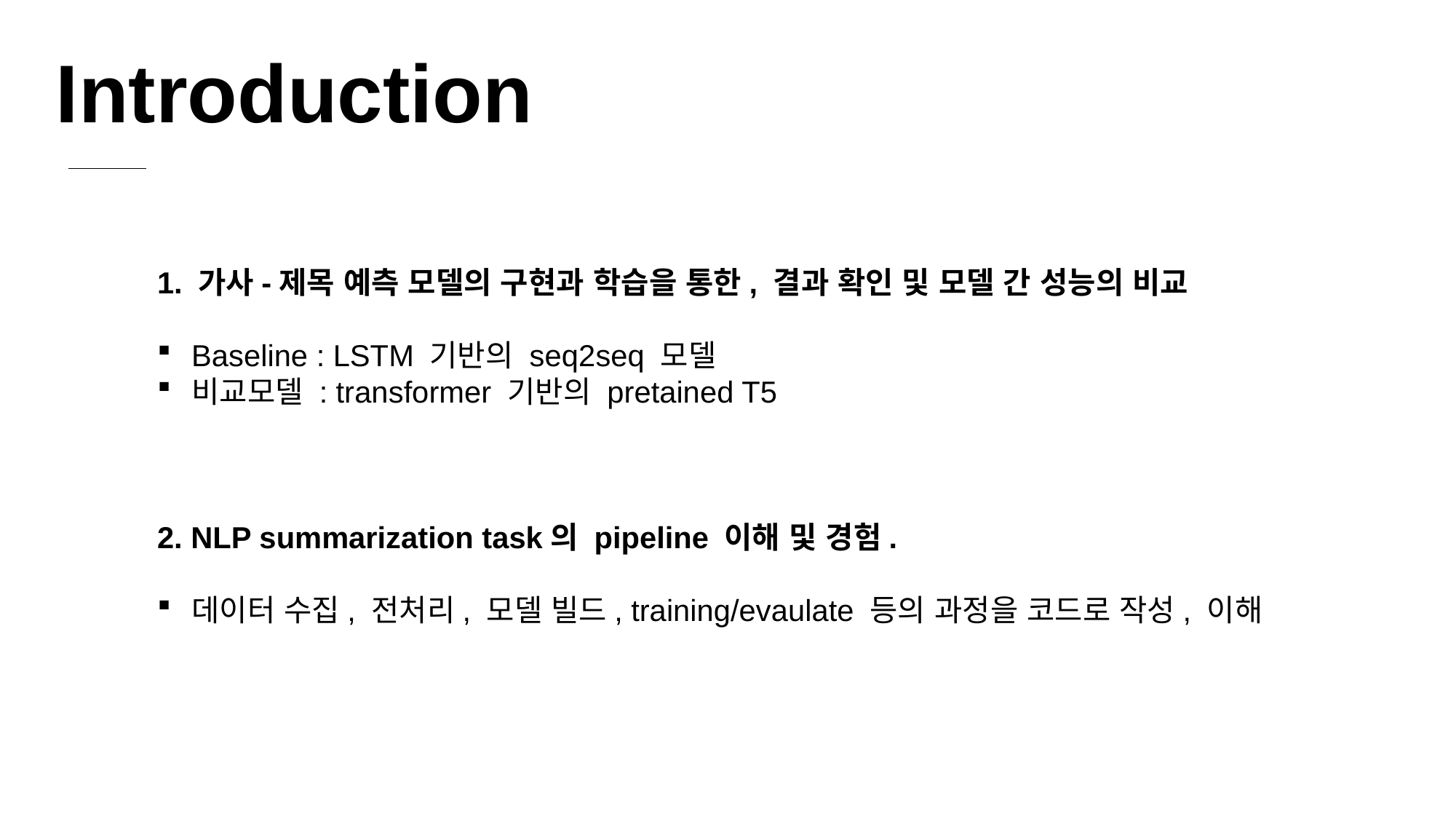

Introduction

1. 가사-제목 예측 모델의 구현과 학습을 통한, 결과 확인 및 모델 간 성능의 비교

Baseline : LSTM 기반의 seq2seq 모델
비교모델 : transformer 기반의 pretained T5

2. NLP summarization task의 pipeline 이해 및 경험.

데이터 수집, 전처리, 모델 빌드, training/evaulate 등의 과정을 코드로 작성, 이해